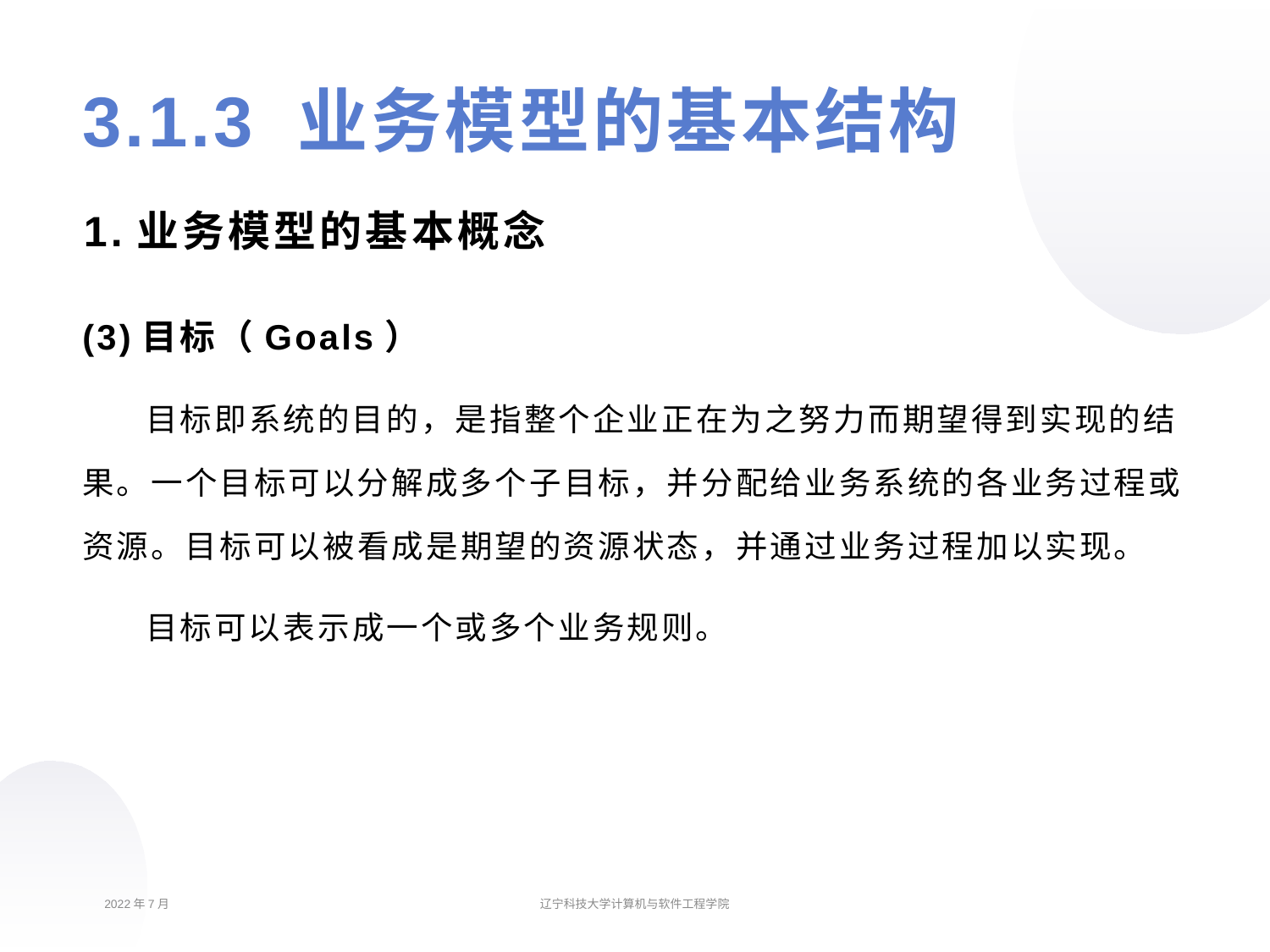

# 3.1.3 业务模型的基本结构
1.业务模型的基本概念

(3)目标（Goals）
目标即系统的目的，是指整个企业正在为之努力而期望得到实现的结果。一个目标可以分解成多个子目标，并分配给业务系统的各业务过程或资源。目标可以被看成是期望的资源状态，并通过业务过程加以实现。
目标可以表示成一个或多个业务规则。

2022年7月
辽宁科技大学计算机与软件工程学院
20